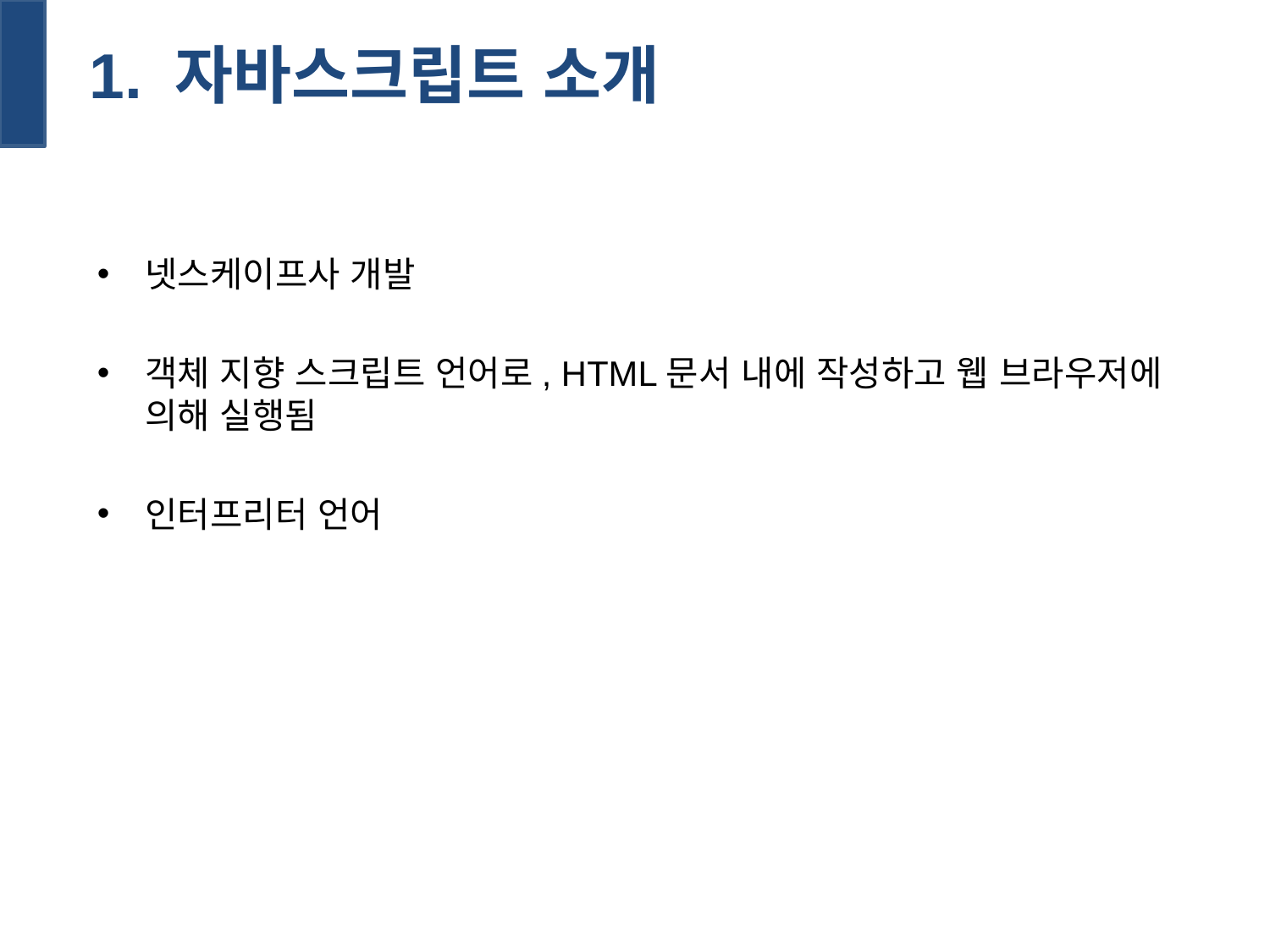

ㅊ
# 1. 자바스크립트 소개
넷스케이프사 개발

객체 지향 스크립트 언어로, HTML문서 내에 작성하고 웹 브라우저에 의해 실행됨

인터프리터 언어